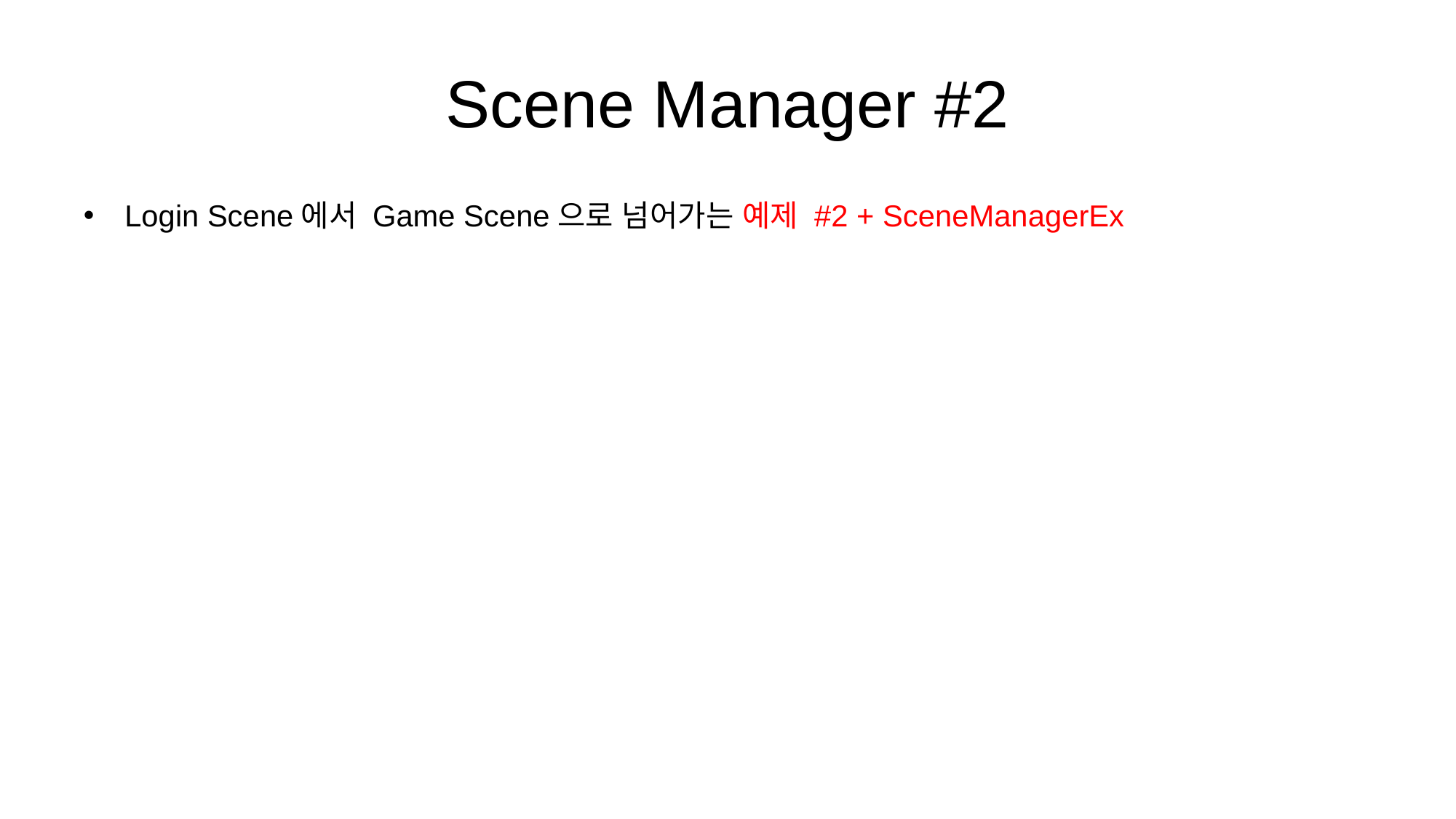

# Scene Manager #2
Login Scene에서 Game Scene으로 넘어가는 예제 #2 + SceneManagerEx